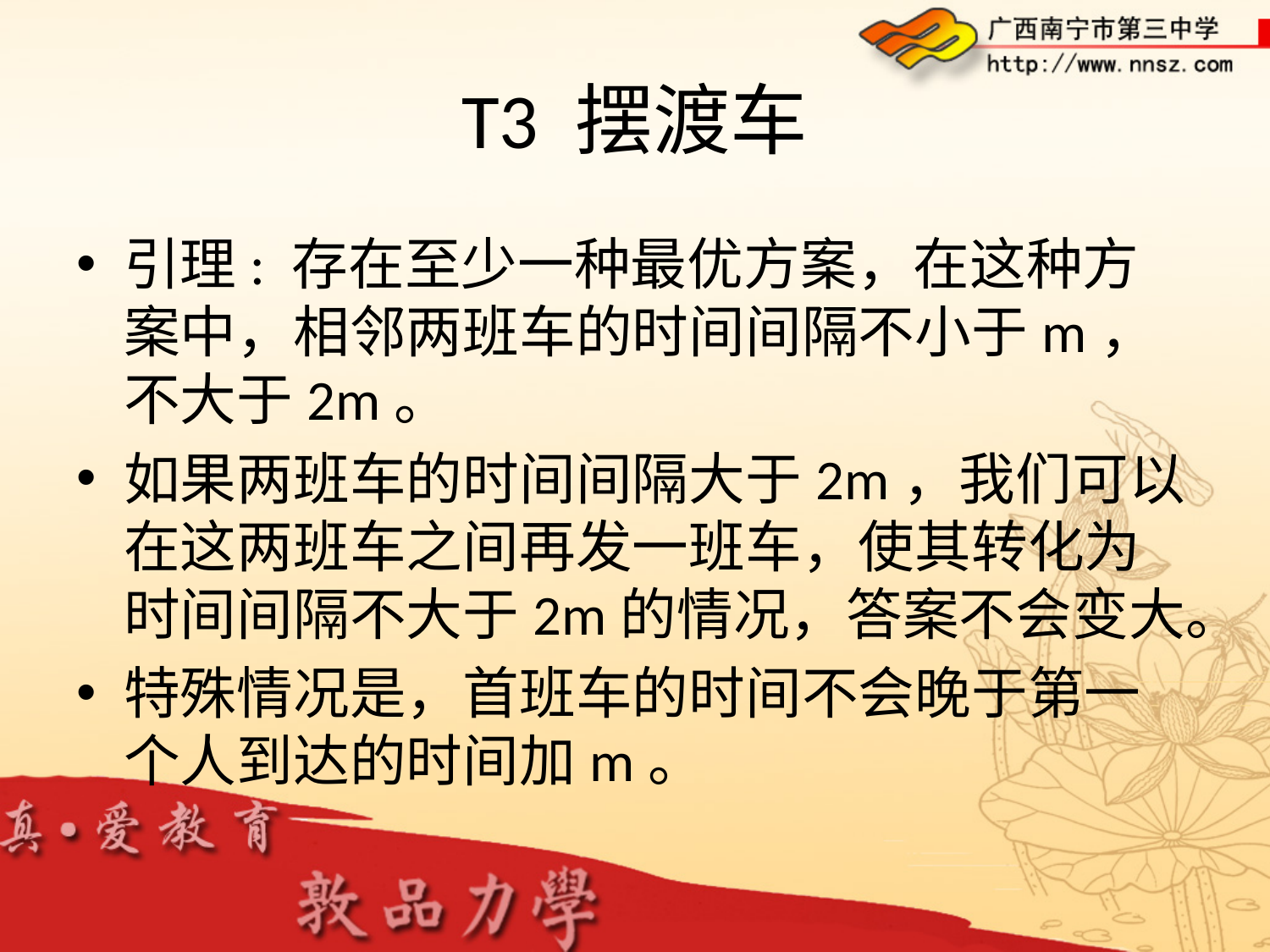

# T3 摆渡车
引理: 存在至少一种最优方案，在这种方案中，相邻两班车的时间间隔不小于m，不大于2m。
如果两班车的时间间隔大于2m，我们可以在这两班车之间再发一班车，使其转化为时间间隔不大于2m的情况，答案不会变大。
特殊情况是，首班车的时间不会晚于第一个人到达的时间加m。